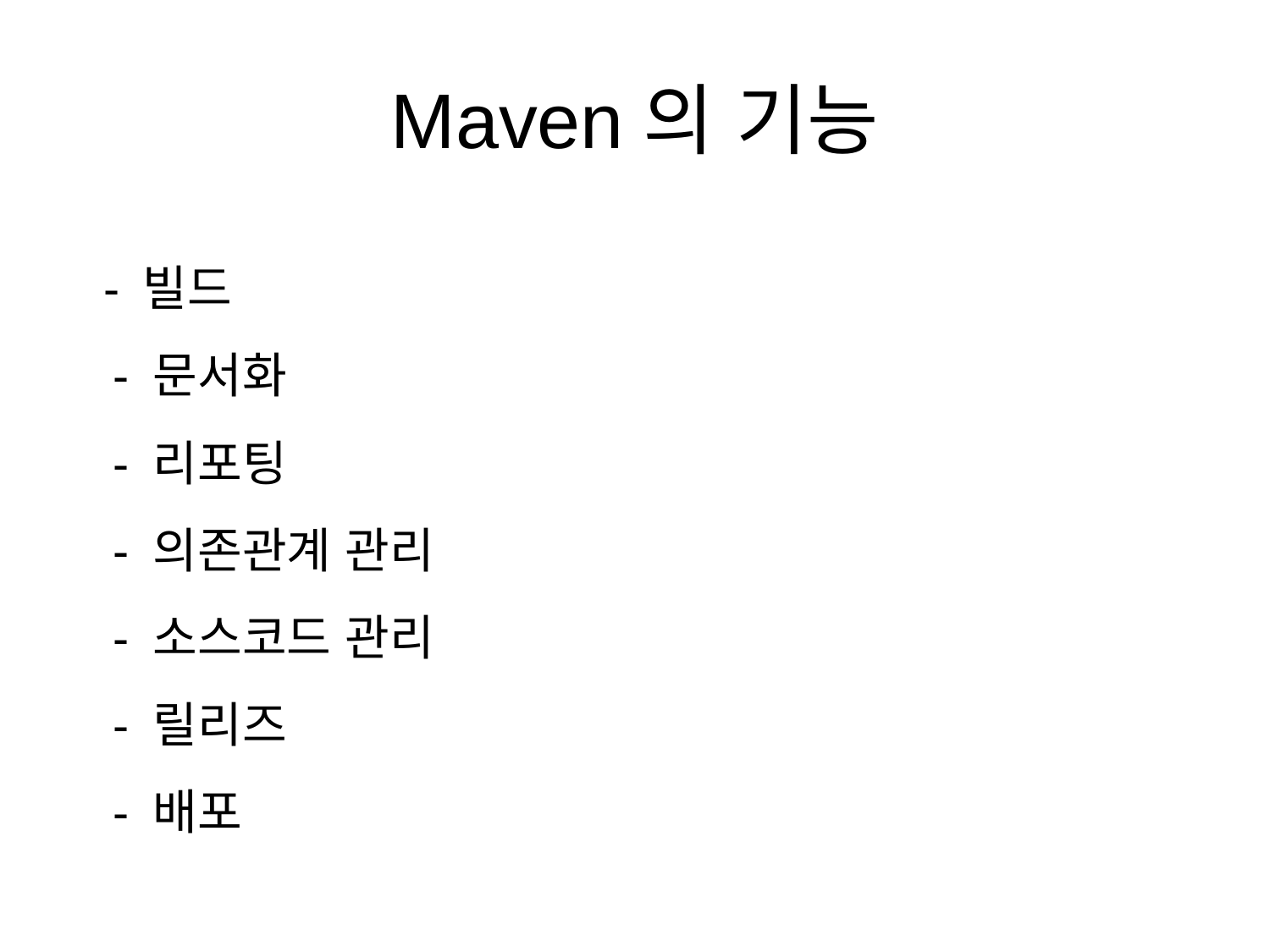

# Maven의 기능
  - 빌드
  - 문서화
  - 리포팅
  - 의존관계 관리
  - 소스코드 관리
  - 릴리즈
  - 배포